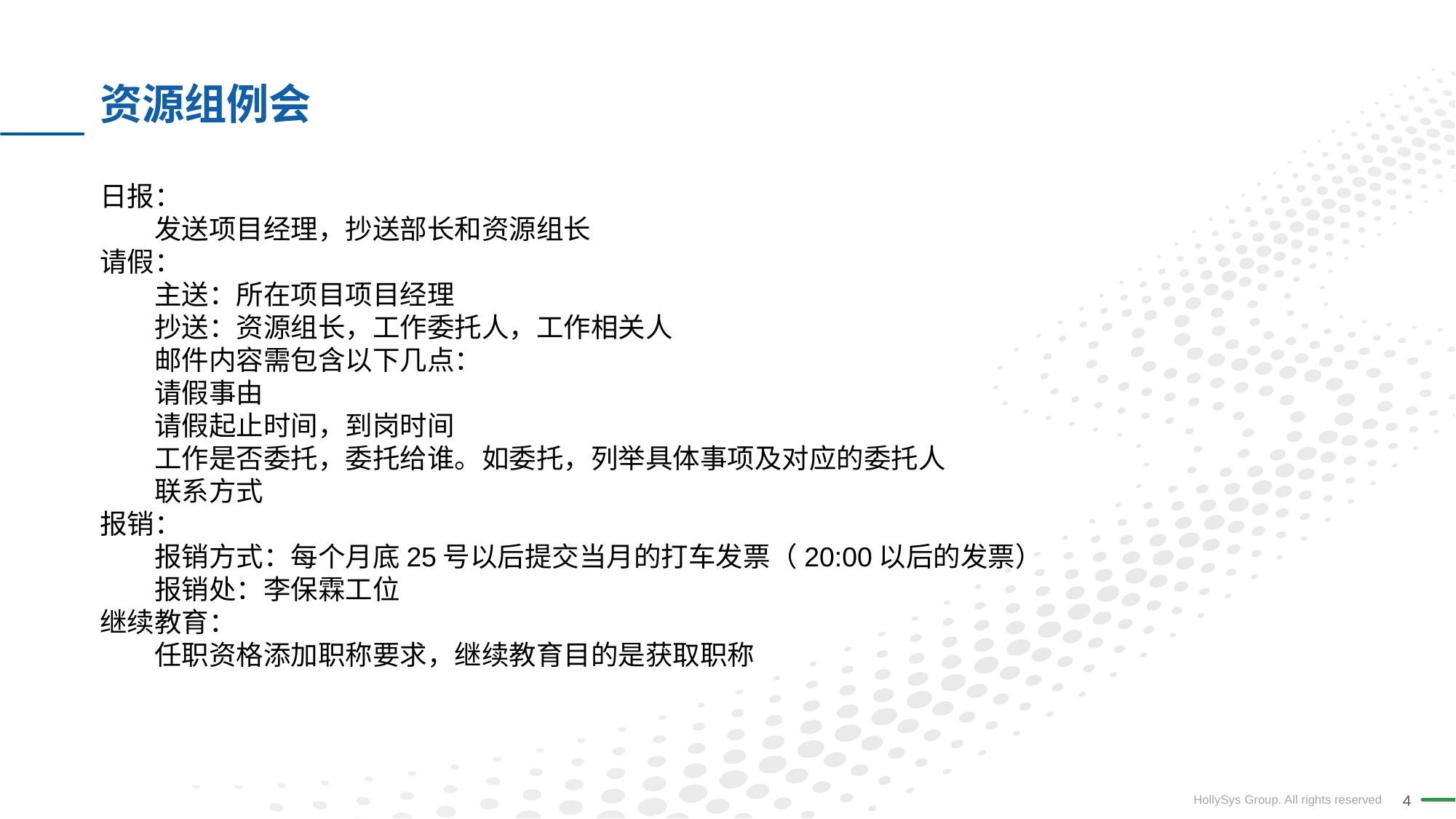

# 资源组例会

日报：
发送项目经理，抄送部长和资源组长
请假：
主送：所在项目项目经理
抄送：资源组长，工作委托人，工作相关人
邮件内容需包含以下几点：
请假事由
请假起止时间，到岗时间
工作是否委托，委托给谁。如委托，列举具体事项及对应的委托人
联系方式
报销：
报销方式：每个月底25号以后提交当月的打车发票（20:00以后的发票）
报销处：李保霖工位
继续教育：
任职资格添加职称要求，继续教育目的是获取职称